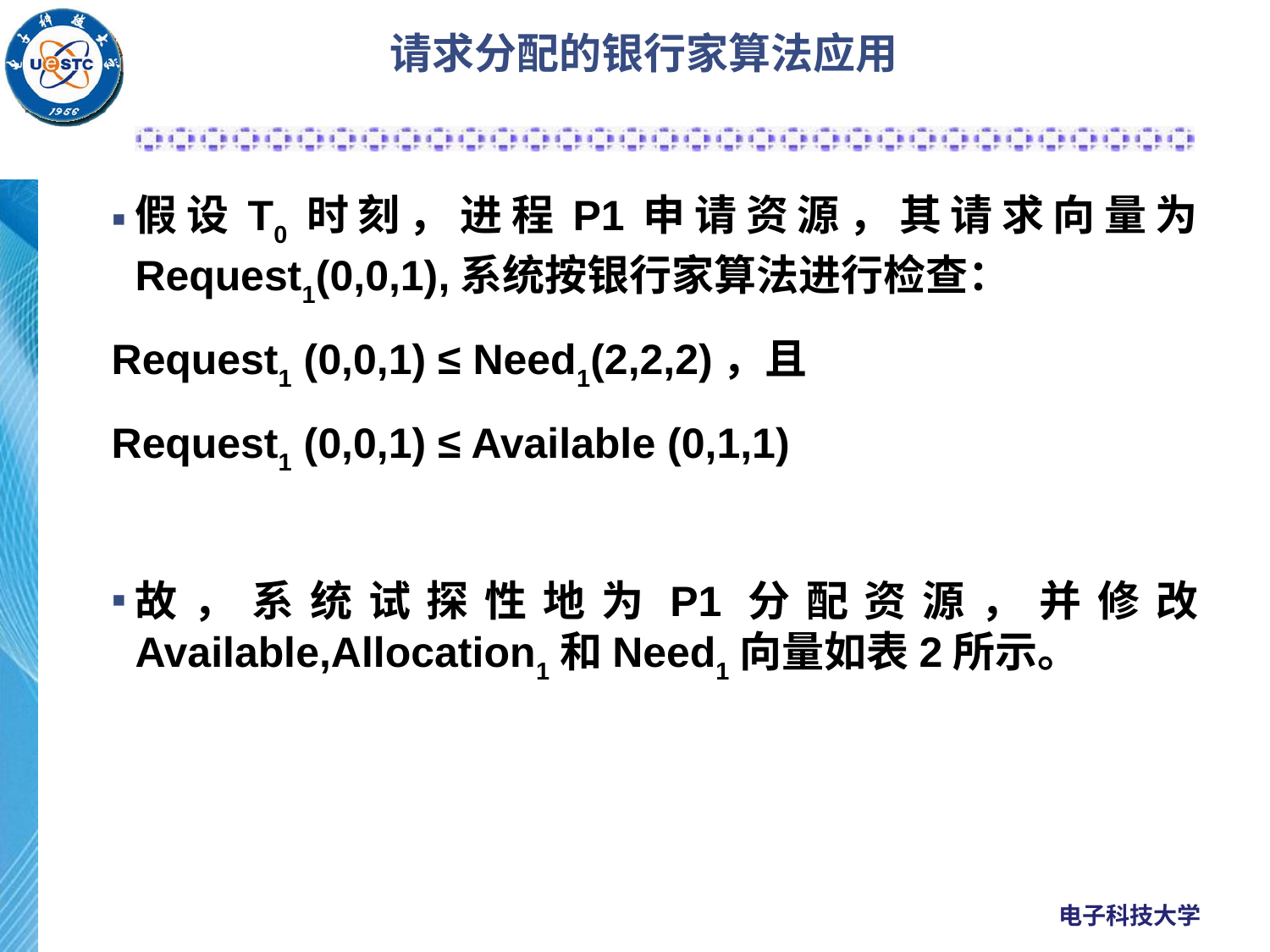

# 请求分配的银行家算法应用
假设T0时刻，进程P1申请资源，其请求向量为Request1(0,0,1),系统按银行家算法进行检查：
Request1 (0,0,1) ≤ Need1(2,2,2)，且
Request1 (0,0,1) ≤ Available (0,1,1)

故，系统试探性地为P1分配资源，并修改Available,Allocation1和Need1向量如表2所示。